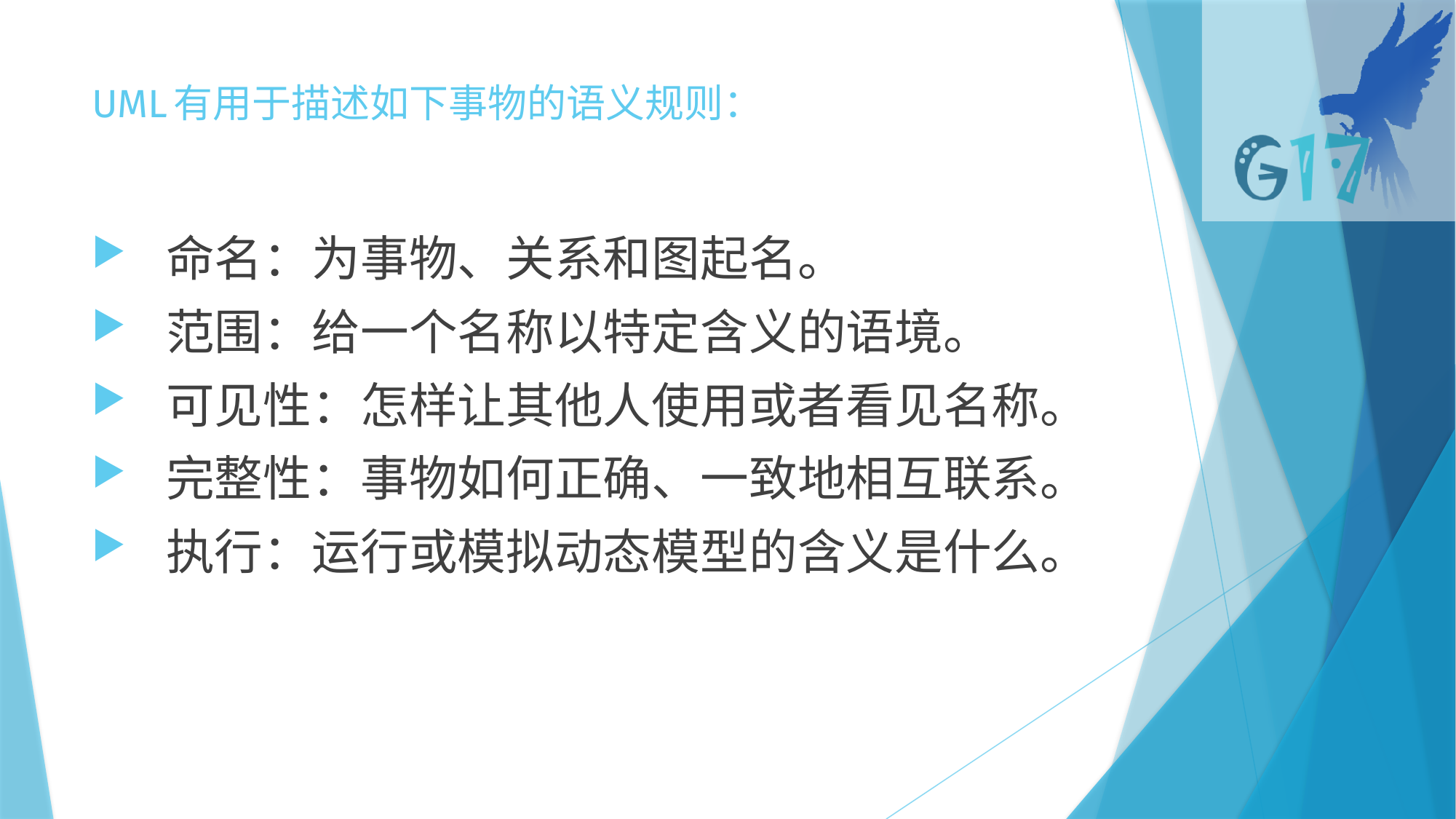

# UML有用于描述如下事物的语义规则：
  命名：为事物、关系和图起名。
  范围：给一个名称以特定含义的语境。
  可见性：怎样让其他人使用或者看见名称。
  完整性：事物如何正确、一致地相互联系。
  执行：运行或模拟动态模型的含义是什么。